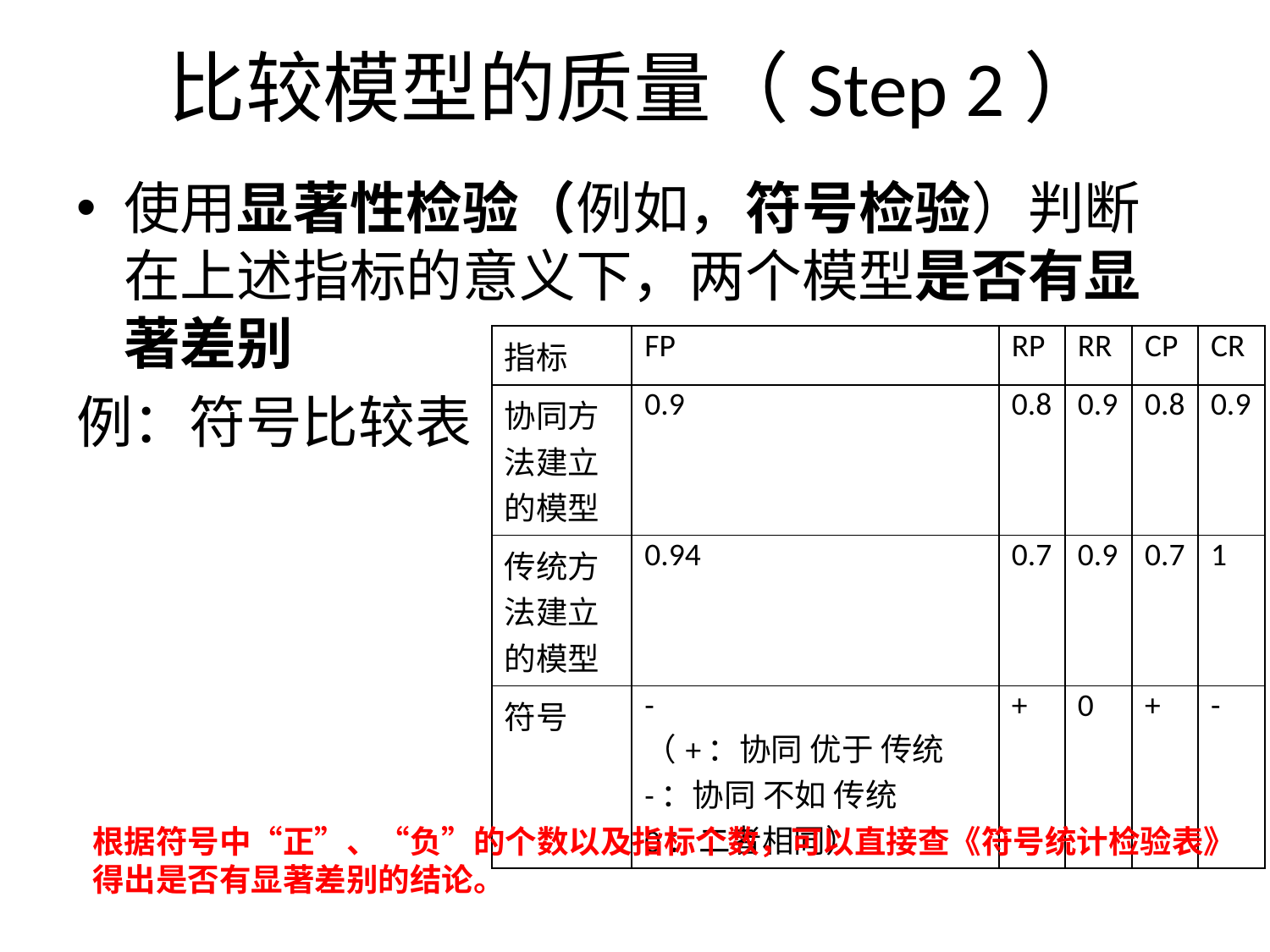

# 比较模型的质量（Step 2）
使用显著性检验（例如，符号检验）判断在上述指标的意义下，两个模型是否有显著差别
例：符号比较表

| 指标 | FP | RP | RR | CP | CR |
| --- | --- | --- | --- | --- | --- |
| 协同方法建立的模型 | 0.9 | 0.8 | 0.9 | 0.8 | 0.9 |
| 传统方法建立的模型 | 0.94 | 0.7 | 0.9 | 0.7 | 1 |
| 符号 | - （+：协同 优于 传统 -：协同 不如 传统 0：二者相同） | + | 0 | + | - |
根据符号中“正”、“负”的个数以及指标个数，可以直接查《符号统计检验表》
得出是否有显著差别的结论。